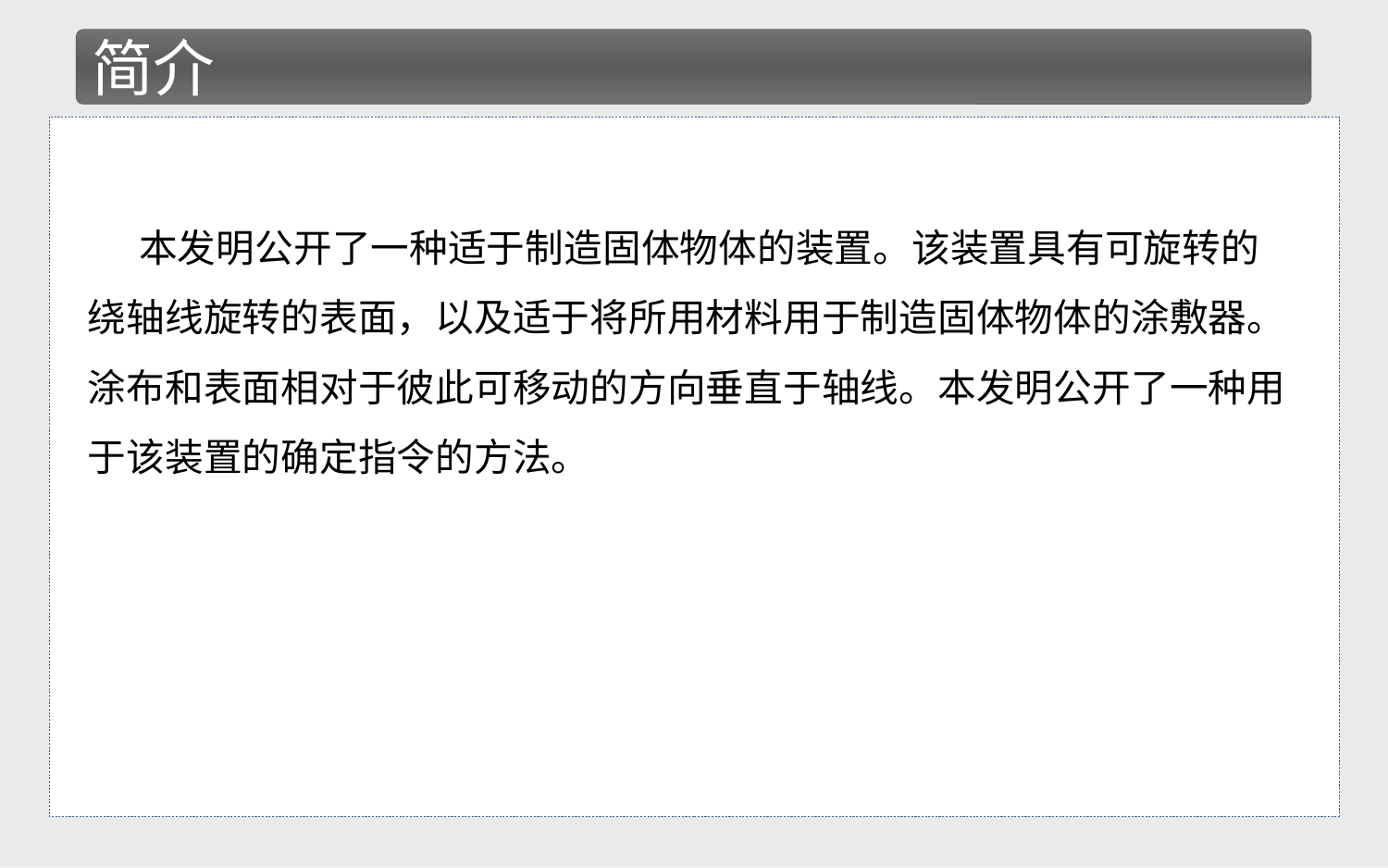

简介

           本发明公开了一种适于制造固体物体的装置。该装置具有可旋转的绕轴线旋转的表面，以及适于将所用材料用于制造固体物体的涂敷器。涂布和表面相对于彼此可移动的方向垂直于轴线。本发明公开了一种用于该装置的确定指令的方法。